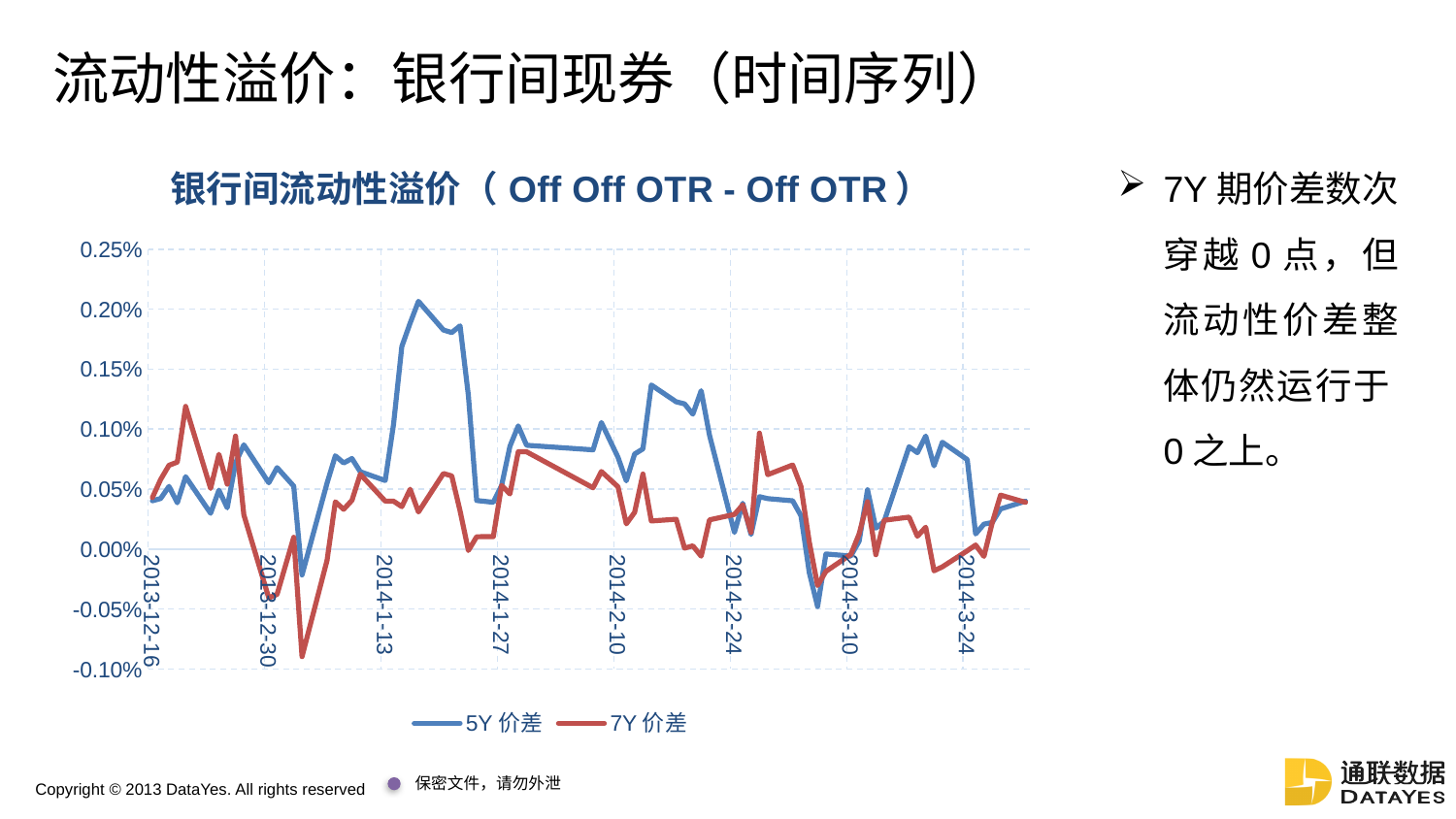

# 流动性溢价：银行间现券（时间序列）

### Chart: 银行间流动性溢价（Off Off OTR - Off OTR）

| Category | 5Y价差 | 7Y价差 |
|---|---|---|
| 41624 | 0.0004016491196738997 | 0.00042825335777400136 |
| 41625 | 0.00042082580006620046 | 0.0005798726017361006 |
| 41626 | 0.0005215876334433989 | 0.0006974376423391979 |
| 41627 | 0.00038482642932290145 | 0.0007241042864018984 |
| 41628 | 0.0006030793586069005 | 0.0011891620424176047 |
| 41631 | 0.00029776062835539657 | 0.0005051515523597019 |
| 41632 | 0.0004899337200195003 | 0.0007890781529190025 |
| 41633 | 0.000343296972244396 | 0.0005404775347802038 |
| 41634 | 0.000717007082515396 | 0.0009414308303443975 |
| 41635 | 0.000868323643144403 | 0.0002848658283989003 |
| 41638 | 0.0005516797134574938 | -0.00040791827943299774 |
| 41639 | 0.0006782204409929993 | -0.00037767878926620035 |
| 41641 | 0.0005238269741355966 | 9.769711290009975e-05 |
| 41642 | -0.0002165650863139995 | -0.0008968981015836028 |
| 41645 | 0.0005484603368803992 | -9.537101711500073e-05 |
| 41646 | 0.000776673944735698 | 0.0003930379506459983 |
| 41647 | 0.0007171575487587983 | 0.00033063564958400044 |
| 41648 | 0.0007537762458917976 | 0.0004054486773236998 |
| 41649 | 0.0006440778909821976 | 0.0006233002550050937 |
| 41652 | 0.0005709726202162979 | 0.0003995047672430002 |
| 41653 | 0.0010381043987323993 | 0.0003986057771021012 |
| 41654 | 0.0016887358830328034 | 0.0003528791550493002 |
| 41655 | 0.0018836587112170053 | 0.0004983368356838991 |
| 41656 | 0.0020650878825239014 | 0.0003084510615751976 |
| 41659 | 0.0018259217397441005 | 0.0006290856339979042 |
| 41660 | 0.001804619112897296 | 0.0006089282947722985 |
| 41661 | 0.001860611747087397 | 0.0003176562612321049 |
| 41662 | 0.0012800278911912974 | -1.2398136118203784e-05 |
| 41663 | 0.00040393744153120054 | 0.00010233041320020092 |
| 41665 | 0.00038923356934179865 | 0.00010287715956480009 |
| 41666 | 0.0005297809561312997 | 0.0005298930507655966 |
| 41667 | 0.0008564749389022019 | 0.0004592149967836967 |
| 41668 | 0.0010266372589441963 | 0.0008107646066422003 |
| 41669 | 0.0008645119416609004 | 0.0008101307101509025 |
| 41677 | 0.0008262118738857002 | 0.0005102803625428032 |
| 41678 | 0.0010546877244390004 | 0.0006458772246151975 |
| 41680 | 0.0007642873917177995 | 0.0005182227048292978 |
| 41681 | 0.0005679128673314951 | 0.0002090640572441002 |
| 41682 | 0.0007916234989001 | 0.00030550927160529623 |
| 41683 | 0.0008344463991468015 | 0.0006249217485026007 |
| 41684 | 0.001367696244401799 | 0.00023352633568409636 |
| 41687 | 0.001227431955146796 | 0.0002480534800188977 |
| 41688 | 0.0012100214977290996 | 7.072716194496398e-06 |
| 41689 | 0.0011243963773093016 | 2.6085124562605366e-05 |
| 41690 | 0.0013198271767410966 | -6.019529397489898e-05 |
| 41691 | 0.0009498554782070012 | 0.0002429357651256986 |
| 41694 | 0.00013823622567060018 | 0.0002883863549454982 |
| 41695 | 0.0003813999834580972 | 0.0003680106116049006 |
| 41696 | 0.00012108728717270117 | 0.00013920208221170072 |
| 41697 | 0.00043619907501510347 | 0.0009663970873493022 |
| 41698 | 0.0004197768226252008 | 0.0006195997462525998 |
| 41701 | 0.00040179485499719503 | 0.0007003152743109975 |
| 41702 | 0.00027779506920010133 | 0.0005220367306348964 |
| 41703 | -0.00019624035239360071 | 5.821256821630233e-05 |
| 41704 | -0.00047980188576329796 | -0.0003040368041949057 |
| 41705 | -4.175908376959775e-05 | -0.00018657340253989962 |
| 41708 | -5.855726434549763e-05 | -4.4998679813196274e-05 |
| 41709 | 6.534933311199559e-05 | 0.0001259840250866992 |
| 41710 | 0.0004932834831649982 | 0.00039456078779979975 |
| 41711 | 0.000174129655619297 | -4.7714377600802105e-05 |
| 41712 | 0.00023003424458400284 | 0.00023946449416589743 |
| 41715 | 0.0008521226480402017 | 0.0002656320080549057 |
| 41716 | 0.0008031135210966045 | 0.0001061254954852972 |
| 41717 | 0.0009413994344328949 | 0.0001814211464904042 |
| 41718 | 0.0006933326562994016 | -0.0001816592143017992 |
| 41719 | 0.0008899551750906967 | -0.00014897061772550096 |
| 41722 | 0.0007450695717651987 | -1.4936392200397275e-05 |
| 41723 | 0.00012533245850650243 | 3.2964190723301645e-05 |
| 41724 | 0.0002075071803498002 | -6.174295725289852e-05 |
| 41725 | 0.00022097373548710109 | 0.00021911001200860397 |
| 41726 | 0.0003339743929850966 | 0.000448917120929003 |
| 41729 | 0.0003985160160897977 | 0.0003888527757072019 |
7Y期价差数次穿越0点，但流动性价差整体仍然运行于0之上。